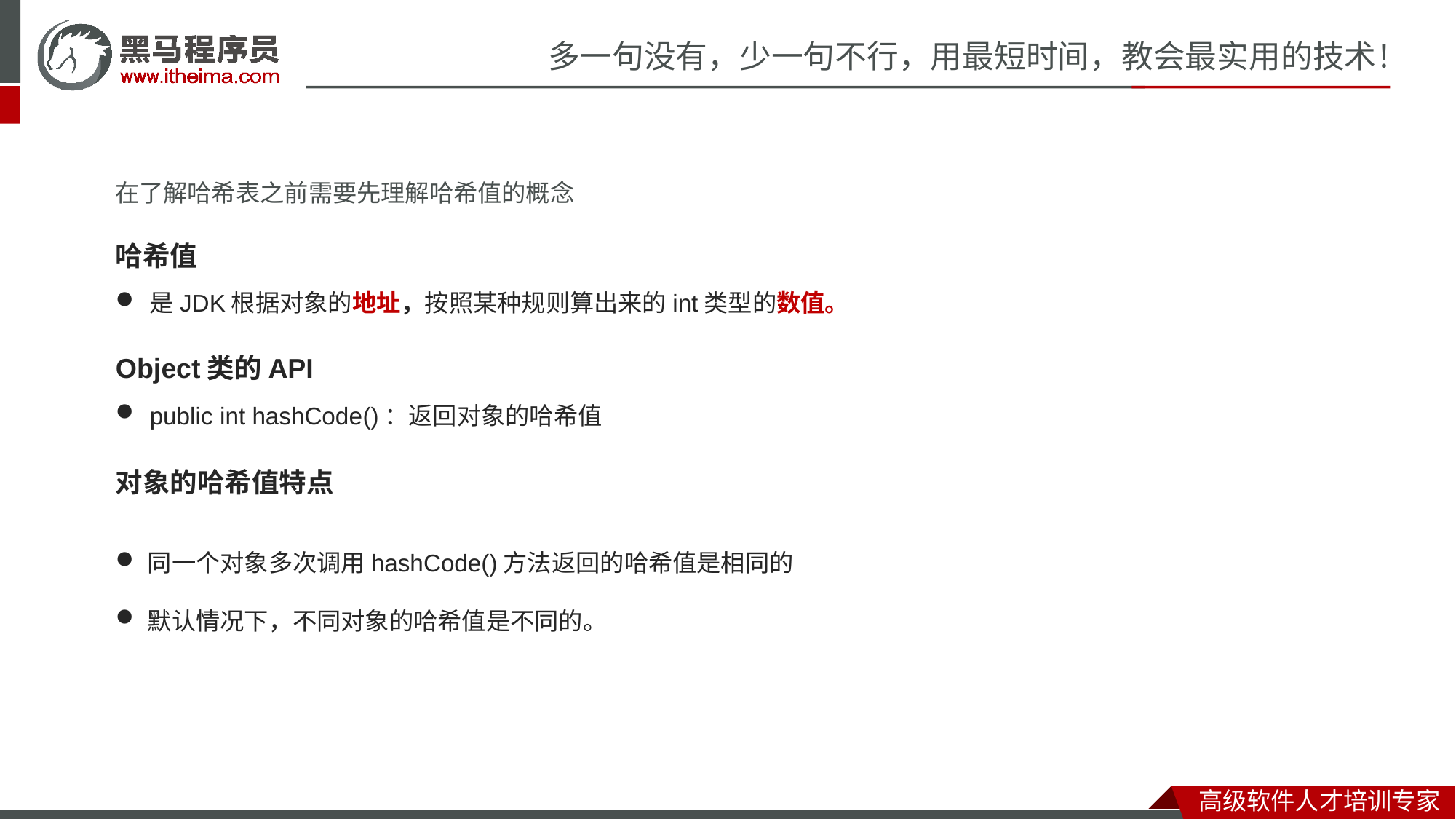

在了解哈希表之前需要先理解哈希值的概念
哈希值
是JDK根据对象的地址，按照某种规则算出来的int类型的数值。
Object类的API
public int hashCode​()：返回对象的哈希值
对象的哈希值特点
同一个对象多次调用hashCode()方法返回的哈希值是相同的
默认情况下，不同对象的哈希值是不同的。